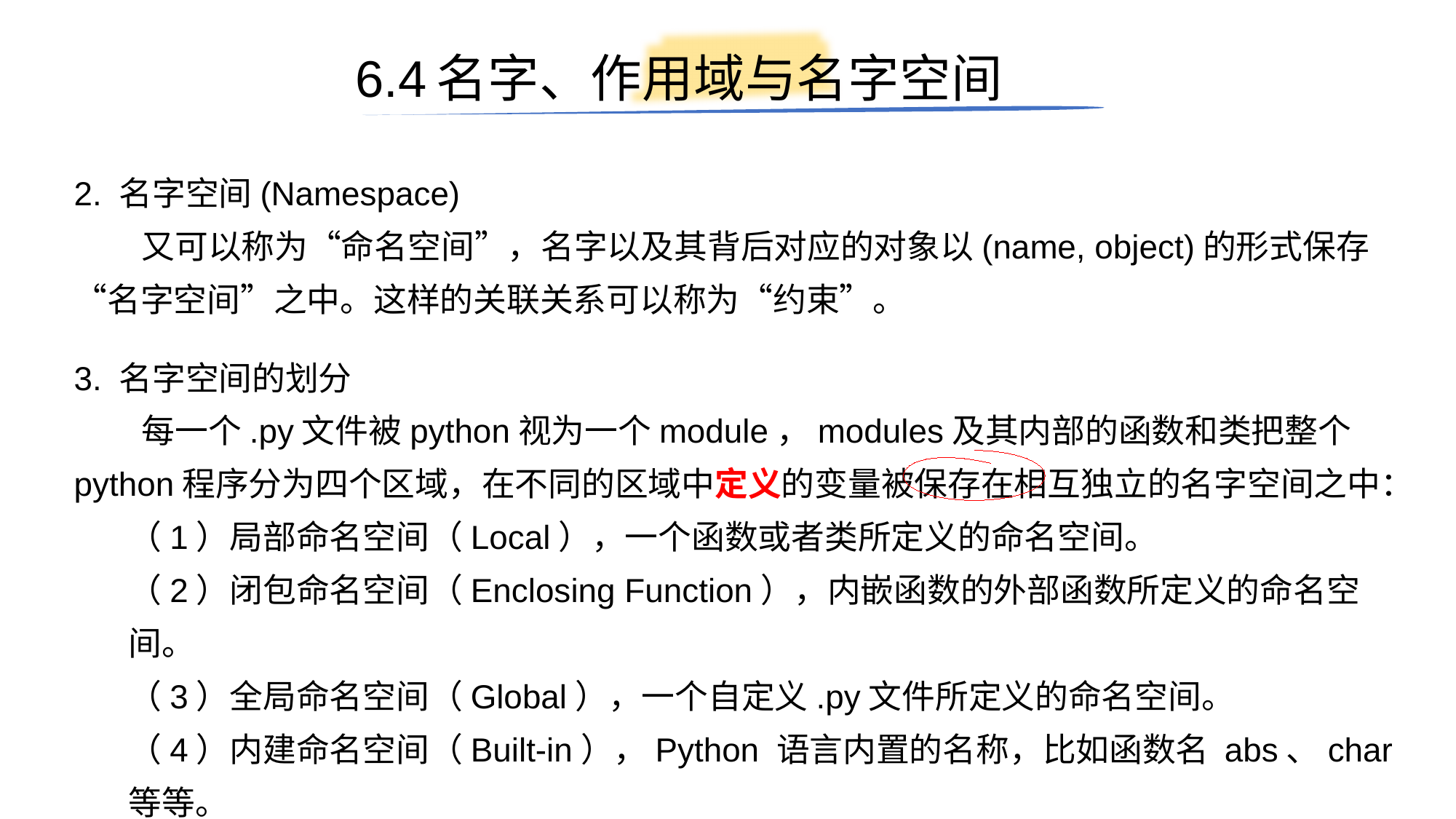

# 6.4名字、作用域与名字空间

2. 名字空间(Namespace)
        又可以称为“命名空间”，名字以及其背后对应的对象以(name, object)的形式保存“名字空间”之中。这样的关联关系可以称为“约束”。
3. 名字空间的划分
        每一个.py文件被python视为一个module，modules及其内部的函数和类把整个python程序分为四个区域，在不同的区域中定义的变量被保存在相互独立的名字空间之中：
（1）局部命名空间（Local），一个函数或者类所定义的命名空间。
（2）闭包命名空间（Enclosing Function），内嵌函数的外部函数所定义的命名空间。
（3）全局命名空间（Global），一个自定义.py文件所定义的命名空间。
（4）内建命名空间（Built-in），Python 语言内置的名称，比如函数名 abs、char等等。